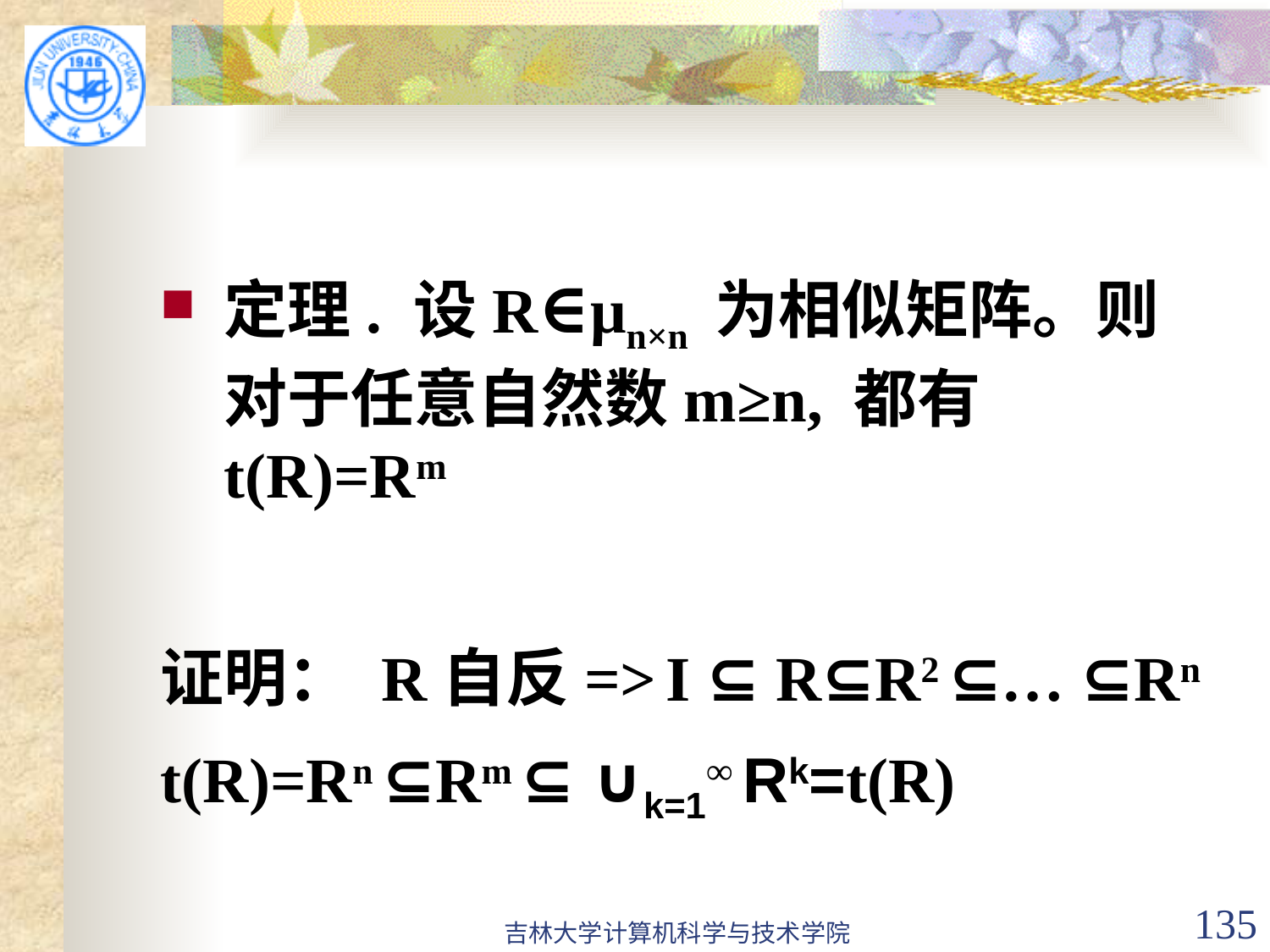

#
定理. 设R∈μn×n 为相似矩阵。则对于任意自然数m≥n, 都有t(R)=Rm

证明： R自反=> I ⊆ R⊆R2 ⊆… ⊆Rn
t(R)=Rn ⊆Rm ⊆ ∪k=1∞ Rk=t(R)
吉林大学计算机科学与技术学院
135